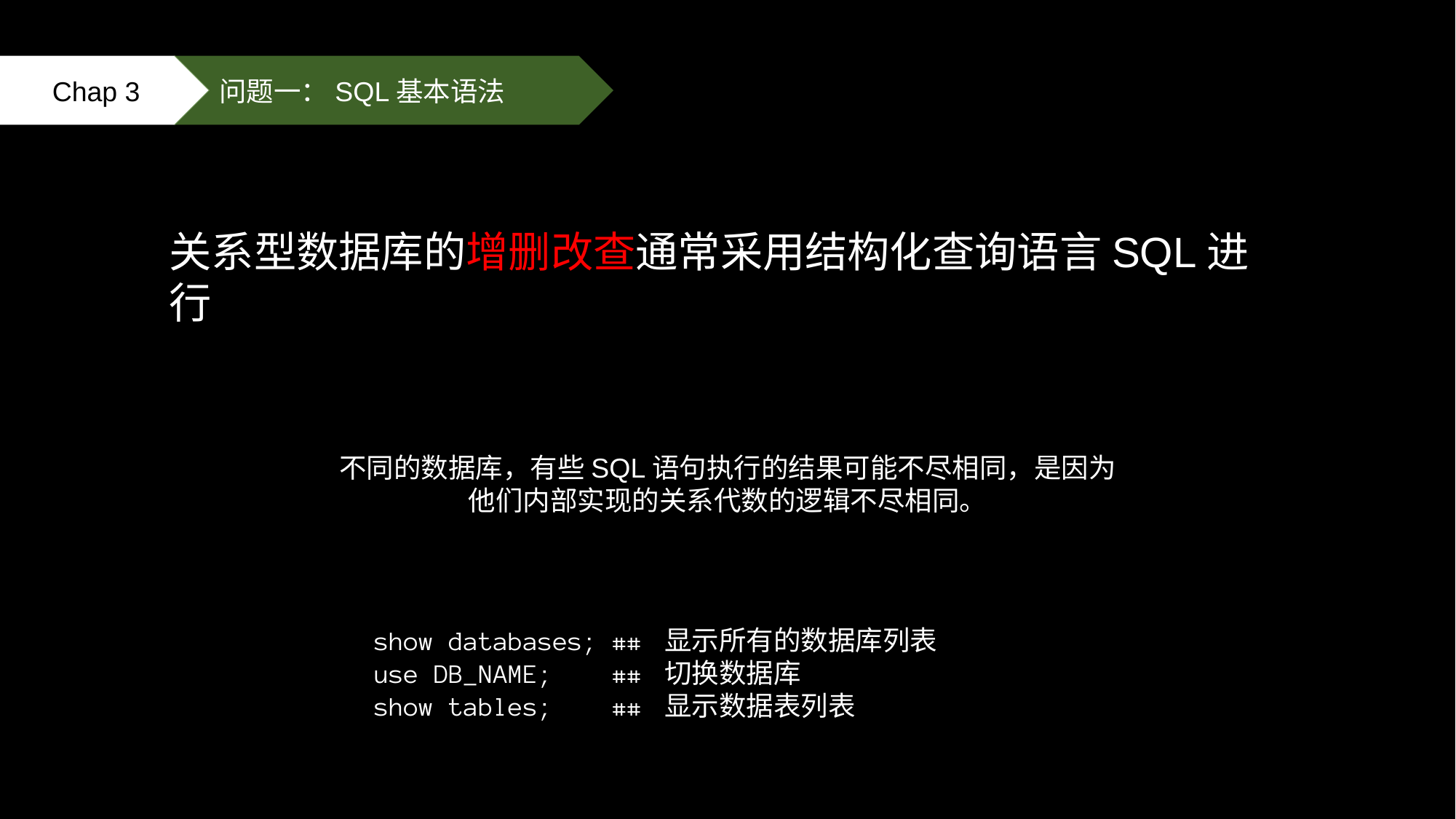

Chap 3
问题一：SQL基本语法
关系型数据库的增删改查通常采用结构化查询语言SQL进行
不同的数据库，有些SQL语句执行的结果可能不尽相同，是因为他们内部实现的关系代数的逻辑不尽相同。
show databases; ## 显示所有的数据库列表
use DB_NAME;    ## 切换数据库
show tables;    ## 显示数据表列表